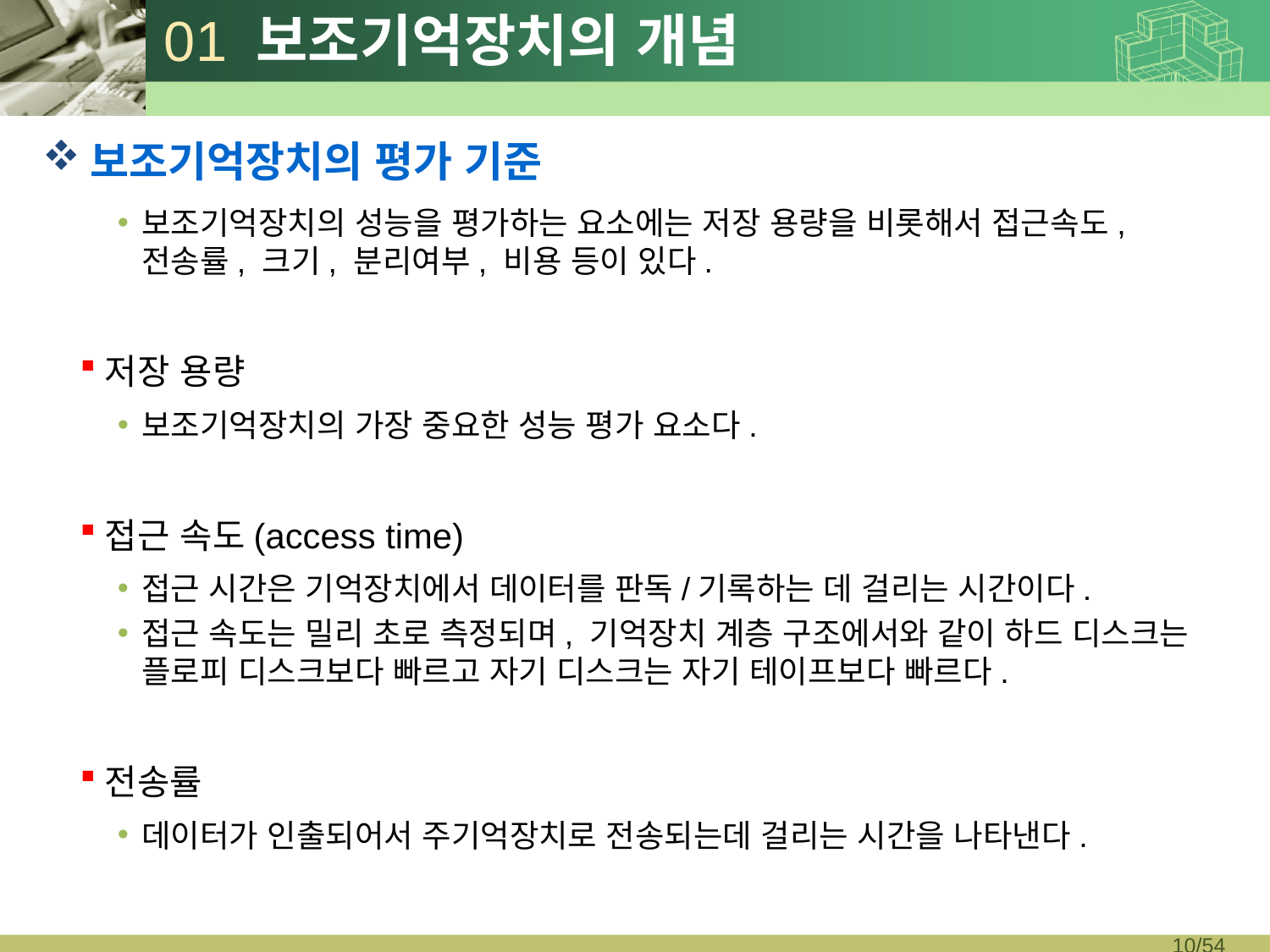

# 01 보조기억장치의 개념
보조기억장치의 평가 기준
보조기억장치의 성능을 평가하는 요소에는 저장 용량을 비롯해서 접근속도, 전송률, 크기, 분리여부, 비용 등이 있다.

저장 용량
보조기억장치의 가장 중요한 성능 평가 요소다.

접근 속도(access time)
접근 시간은 기억장치에서 데이터를 판독/기록하는 데 걸리는 시간이다.
접근 속도는 밀리 초로 측정되며, 기억장치 계층 구조에서와 같이 하드 디스크는 플로피 디스크보다 빠르고 자기 디스크는 자기 테이프보다 빠르다.

전송률
데이터가 인출되어서 주기억장치로 전송되는데 걸리는 시간을 나타낸다.